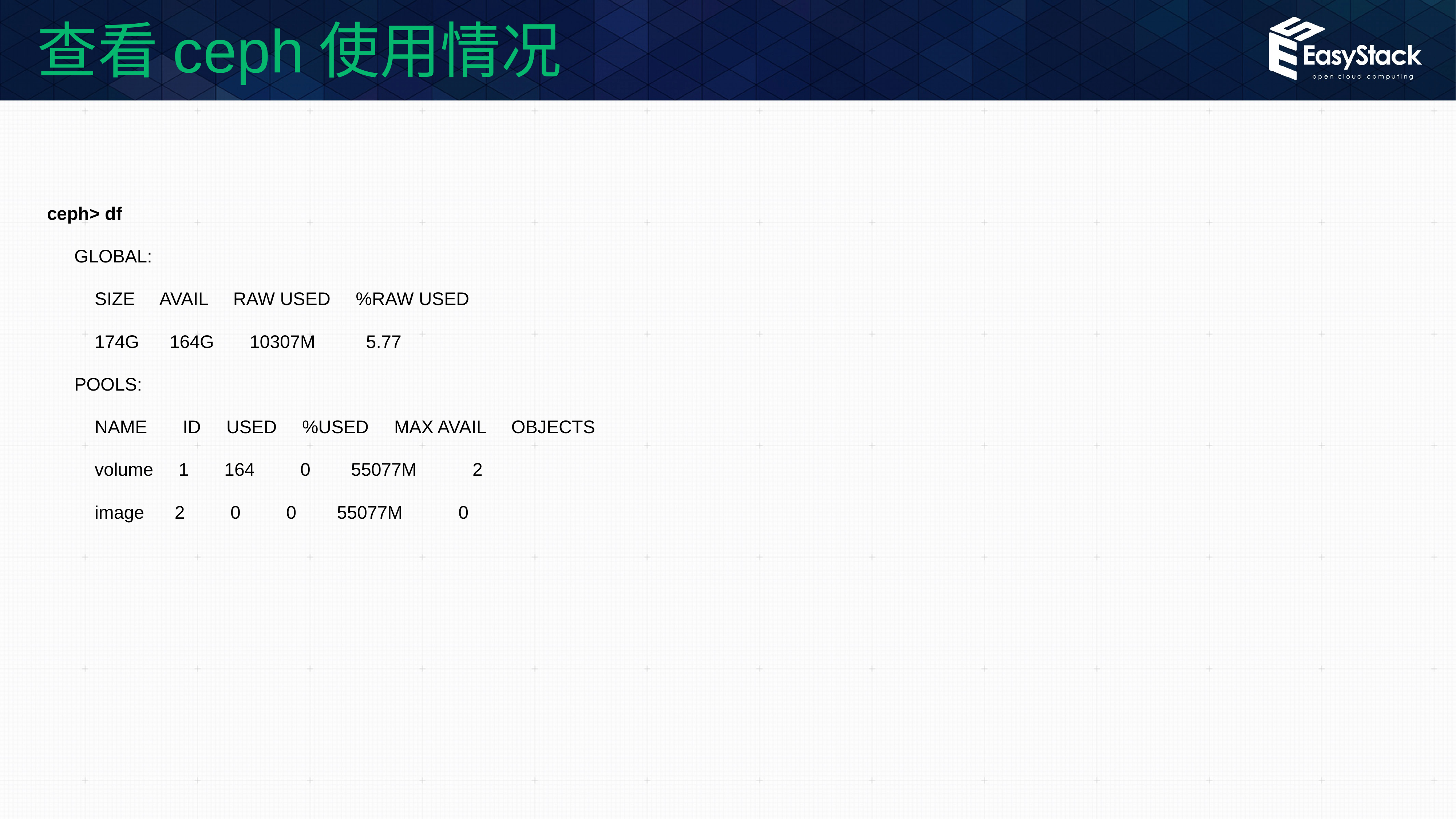

# 查看ceph使用情况
ceph> df
GLOBAL:
    SIZE     AVAIL     RAW USED     %RAW USED
    174G      164G       10307M          5.77
POOLS:
    NAME       ID     USED     %USED     MAX AVAIL     OBJECTS
    volume     1       164         0        55077M           2
    image      2         0         0        55077M           0